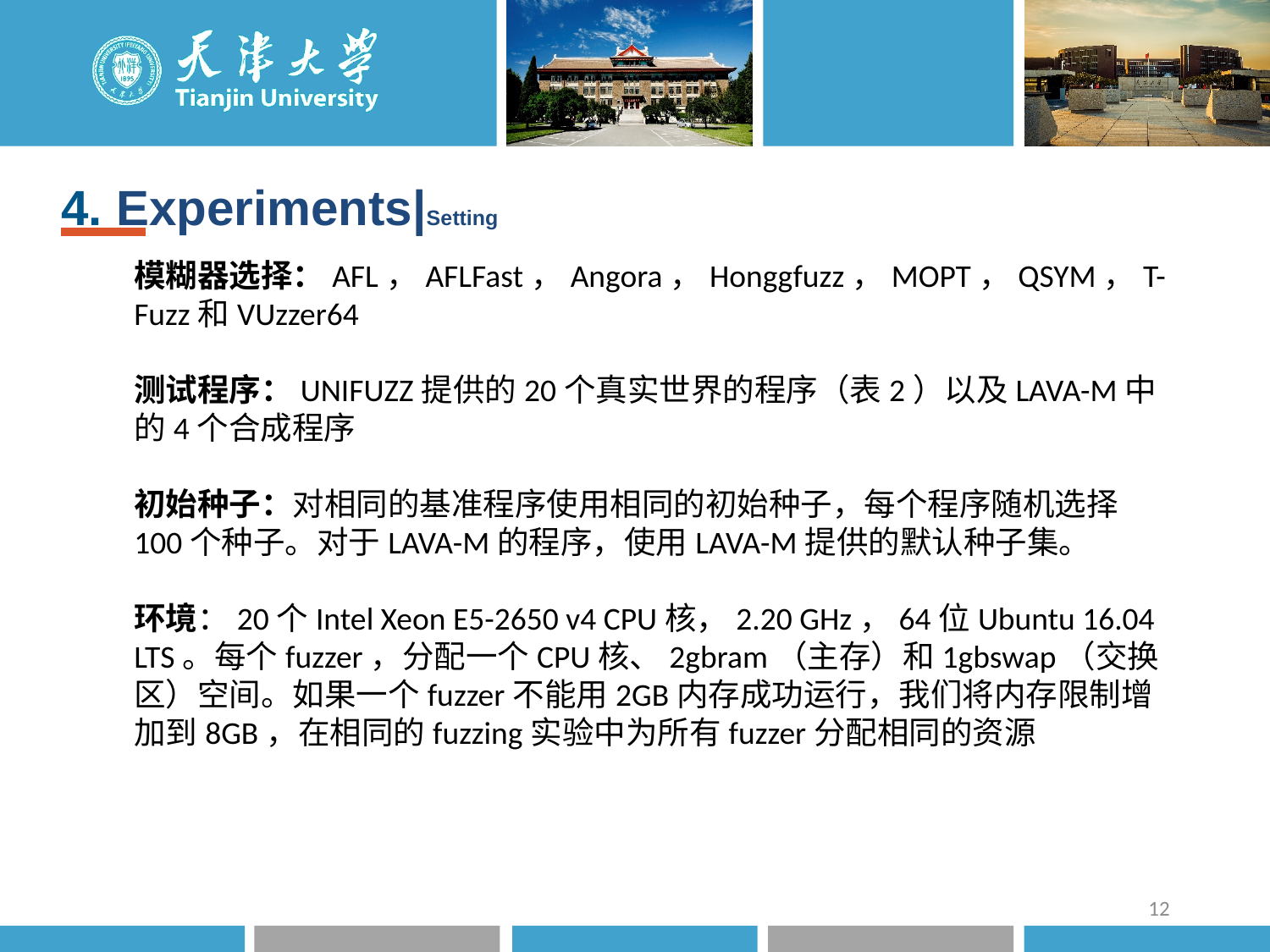

4. Experiments|Setting
模糊器选择：AFL，AFLFast，Angora，Honggfuzz，MOPT，QSYM，T-Fuzz和VUzzer64

测试程序：UNIFUZZ提供的20个真实世界的程序（表2）以及LAVA-M中的4个合成程序

初始种子：对相同的基准程序使用相同的初始种子，每个程序随机选择100个种子。对于LAVA-M的程序，使用LAVA-M提供的默认种子集。

环境：20个Intel Xeon E5-2650 v4 CPU核，2.20 GHz，64位Ubuntu 16.04 LTS。每个fuzzer，分配一个CPU核、2gbram（主存）和1gbswap（交换区）空间。如果一个fuzzer不能用2GB内存成功运行，我们将内存限制增加到8GB，在相同的fuzzing实验中为所有fuzzer分配相同的资源

12